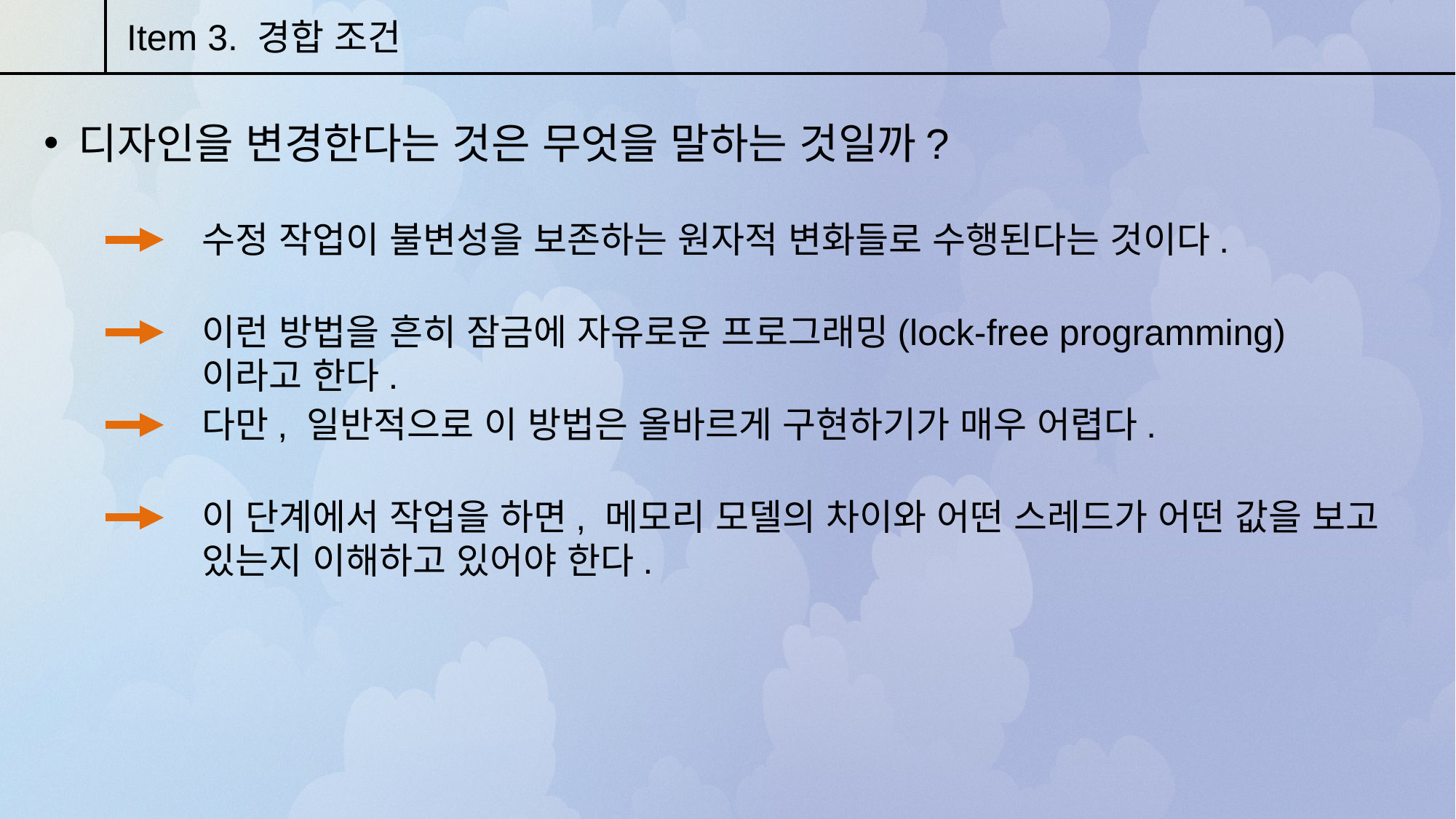

Item 3. 경합 조건
디자인을 변경한다는 것은 무엇을 말하는 것일까?
수정 작업이 불변성을 보존하는 원자적 변화들로 수행된다는 것이다.
이런 방법을 흔히 잠금에 자유로운 프로그래밍(lock-free programming)이라고 한다.
다만, 일반적으로 이 방법은 올바르게 구현하기가 매우 어렵다.
이 단계에서 작업을 하면, 메모리 모델의 차이와 어떤 스레드가 어떤 값을 보고 있는지 이해하고 있어야 한다.